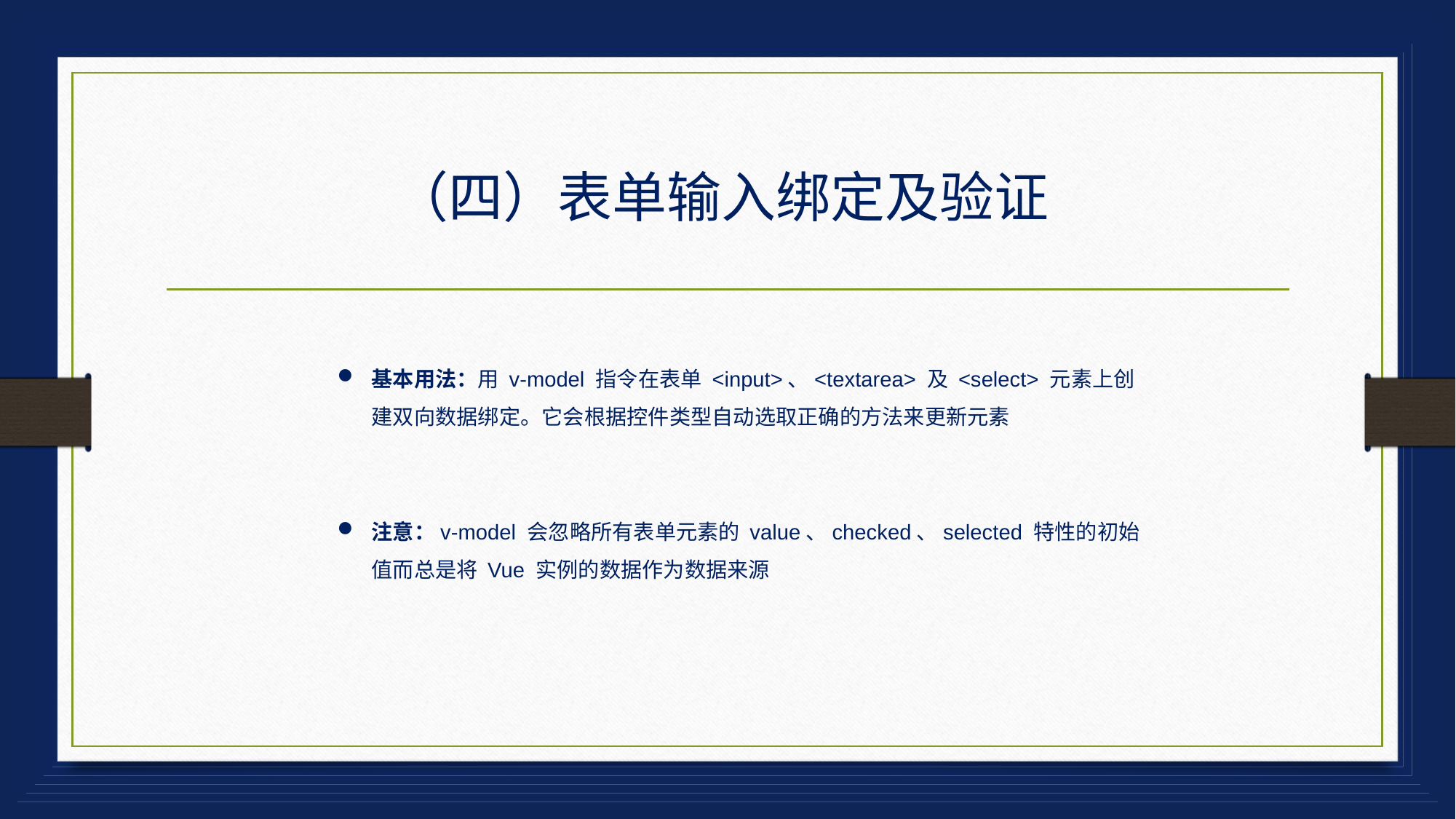

# （四）表单输入绑定及验证
基本用法：用 v-model 指令在表单 <input>、<textarea> 及 <select> 元素上创建双向数据绑定。它会根据控件类型自动选取正确的方法来更新元素

注意：v-model 会忽略所有表单元素的 value、checked、selected 特性的初始值而总是将 Vue 实例的数据作为数据来源